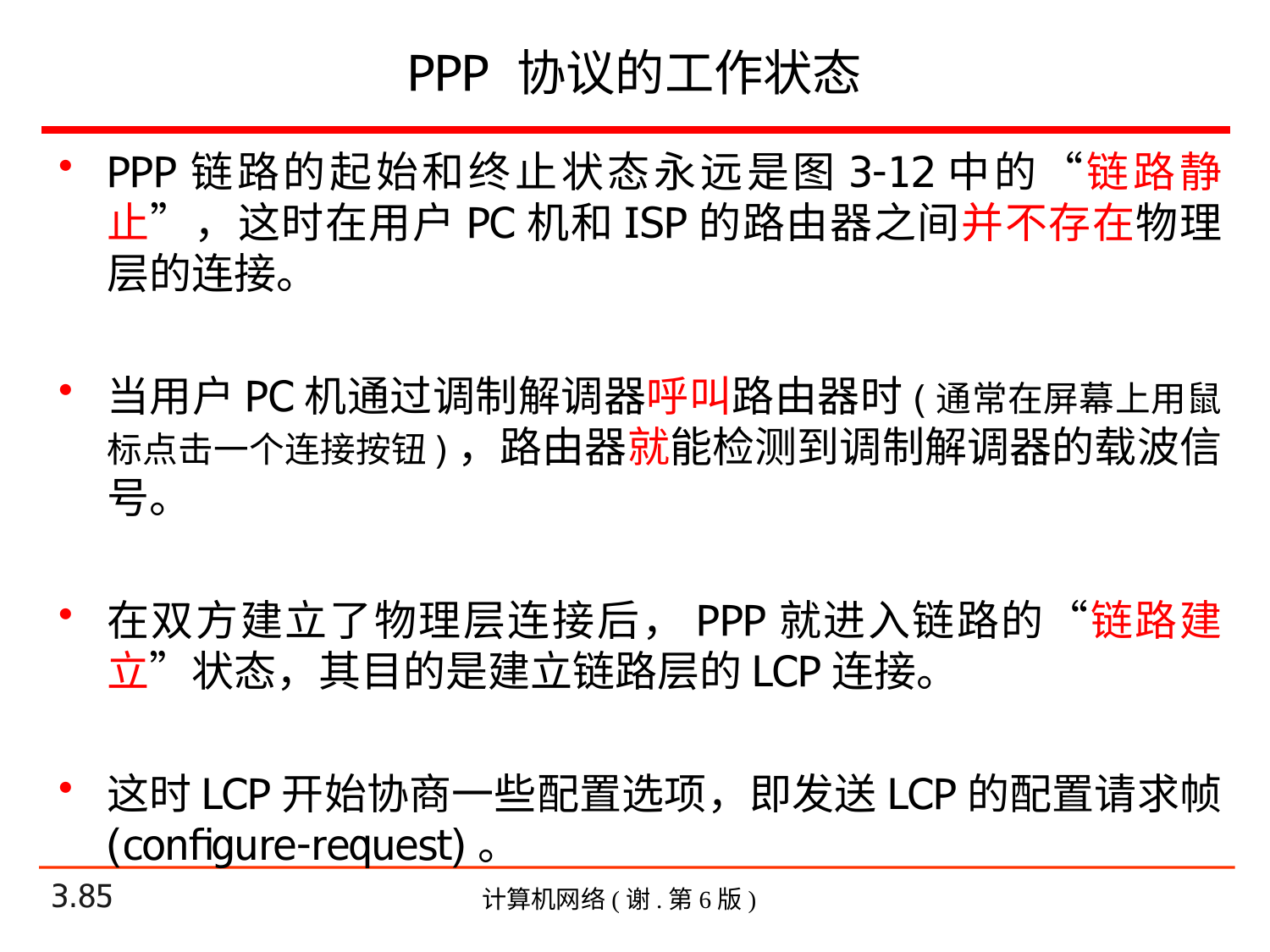

# PPP 协议的工作状态
PPP链路的起始和终止状态永远是图3-12中的“链路静止”，这时在用户PC机和ISP的路由器之间并不存在物理层的连接。

当用户PC机通过调制解调器呼叫路由器时(通常在屏幕上用鼠标点击一个连接按钮)，路由器就能检测到调制解调器的载波信号。

在双方建立了物理层连接后，PPP就进入链路的“链路建立”状态，其目的是建立链路层的LCP连接。

这时LCP开始协商一些配置选项，即发送LCP的配置请求帧 (configure-request)。